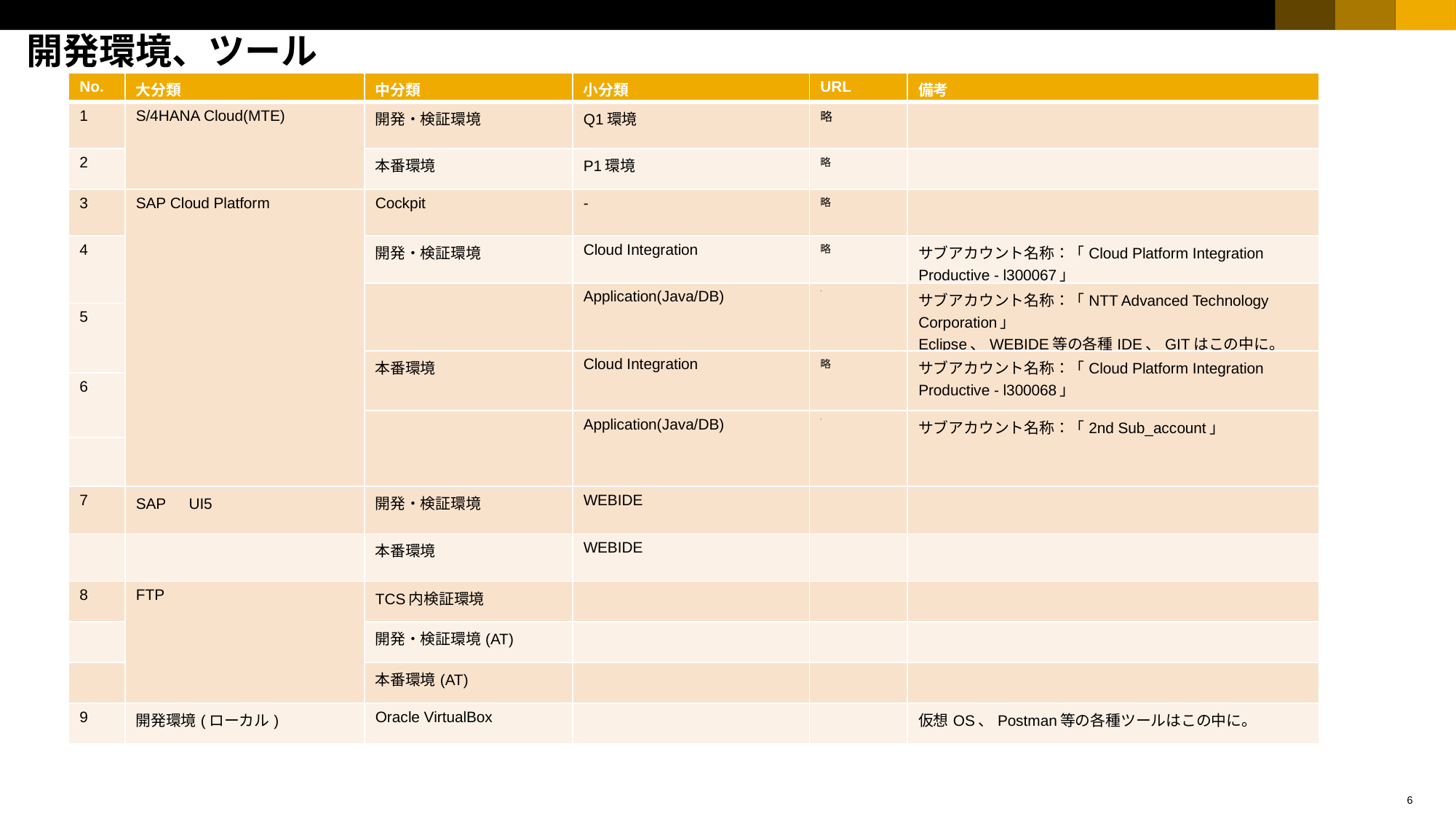

開発環境、ツール
| No. | 大分類 | 中分類 | 小分類 | URL | 備考 |
| --- | --- | --- | --- | --- | --- |
| 1 | S/4HANA Cloud(MTE) | 開発・検証環境 | Q1環境 | 略 |  |
| 2 |  | 本番環境 | P1環境 | 略 |  |
| 3 | SAP Cloud Platform | Cockpit | - | 略 |  |
| 4 |  | 開発・検証環境 | Cloud Integration | 略 | サブアカウント名称：「Cloud Platform Integration Productive - l300067」 |
|  |  |  | Application(Java/DB) | - | サブアカウント名称：「NTT Advanced Technology Corporation」 Eclipse、WEBIDE等の各種IDE、GITはこの中に。 |
| 5 |  |  |  |  |  |
|  |  | 本番環境 | Cloud Integration | 略 | サブアカウント名称：「Cloud Platform Integration Productive - l300068」 |
| 6 |  |  |  |  |  |
|  |  |  | Application(Java/DB) | - | サブアカウント名称：「2nd Sub\_account」 |
|  |  |  |  |  |  |
| 7 | SAP　UI5 | 開発・検証環境 | WEBIDE |  |  |
|  |  | 本番環境 | WEBIDE |  |  |
| 8 | FTP | TCS内検証環境 |  |  |  |
|  |  | 開発・検証環境(AT) |  |  |  |
|  |  | 本番環境(AT) |  |  |  |
| 9 | 開発環境(ローカル) | Oracle VirtualBox |  |  | 仮想OS、Postman等の各種ツールはこの中に。 |